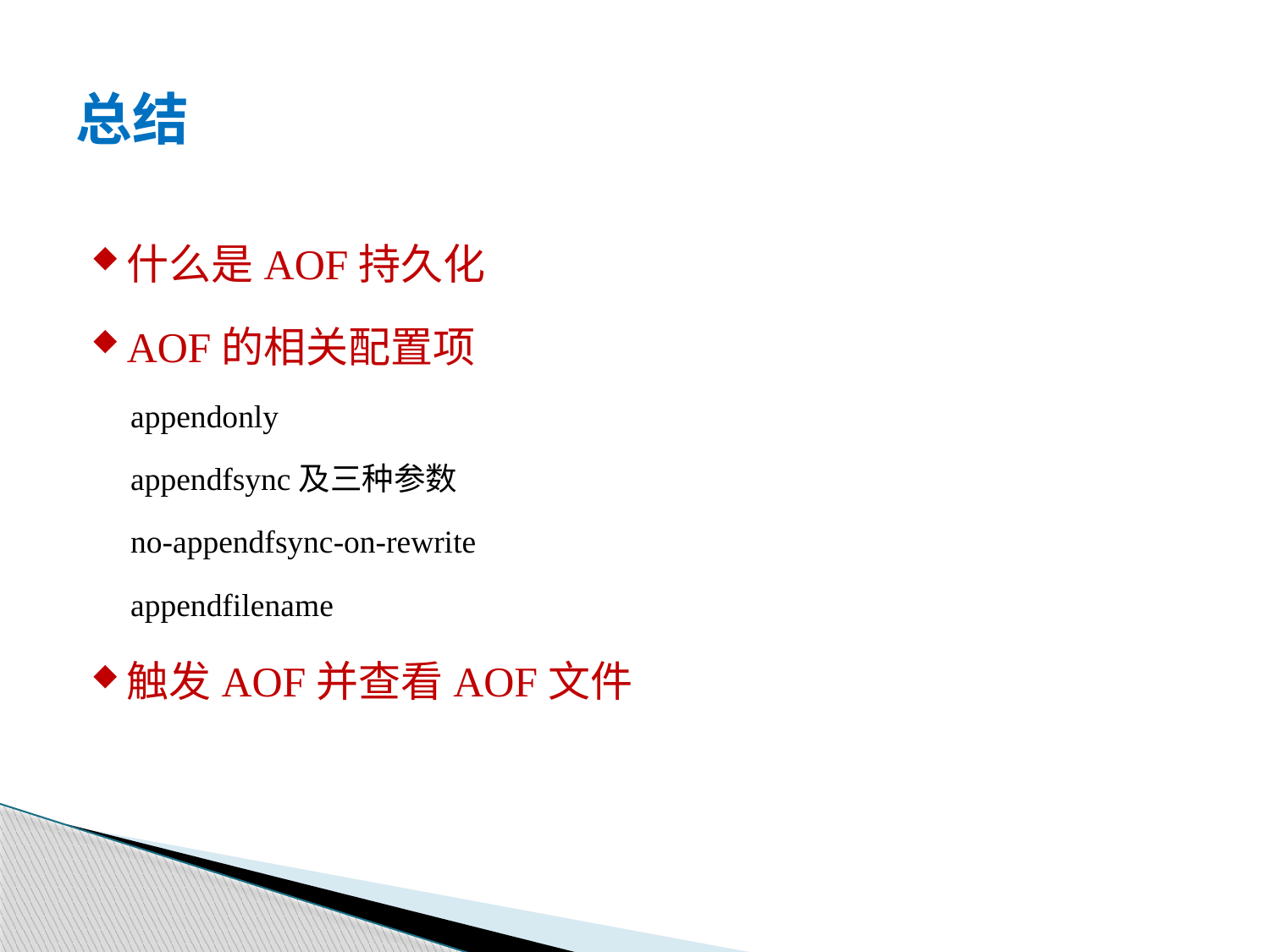

# 总结
什么是AOF持久化
AOF的相关配置项
appendonly
appendfsync及三种参数
no-appendfsync-on-rewrite
appendfilename
触发AOF并查看AOF文件